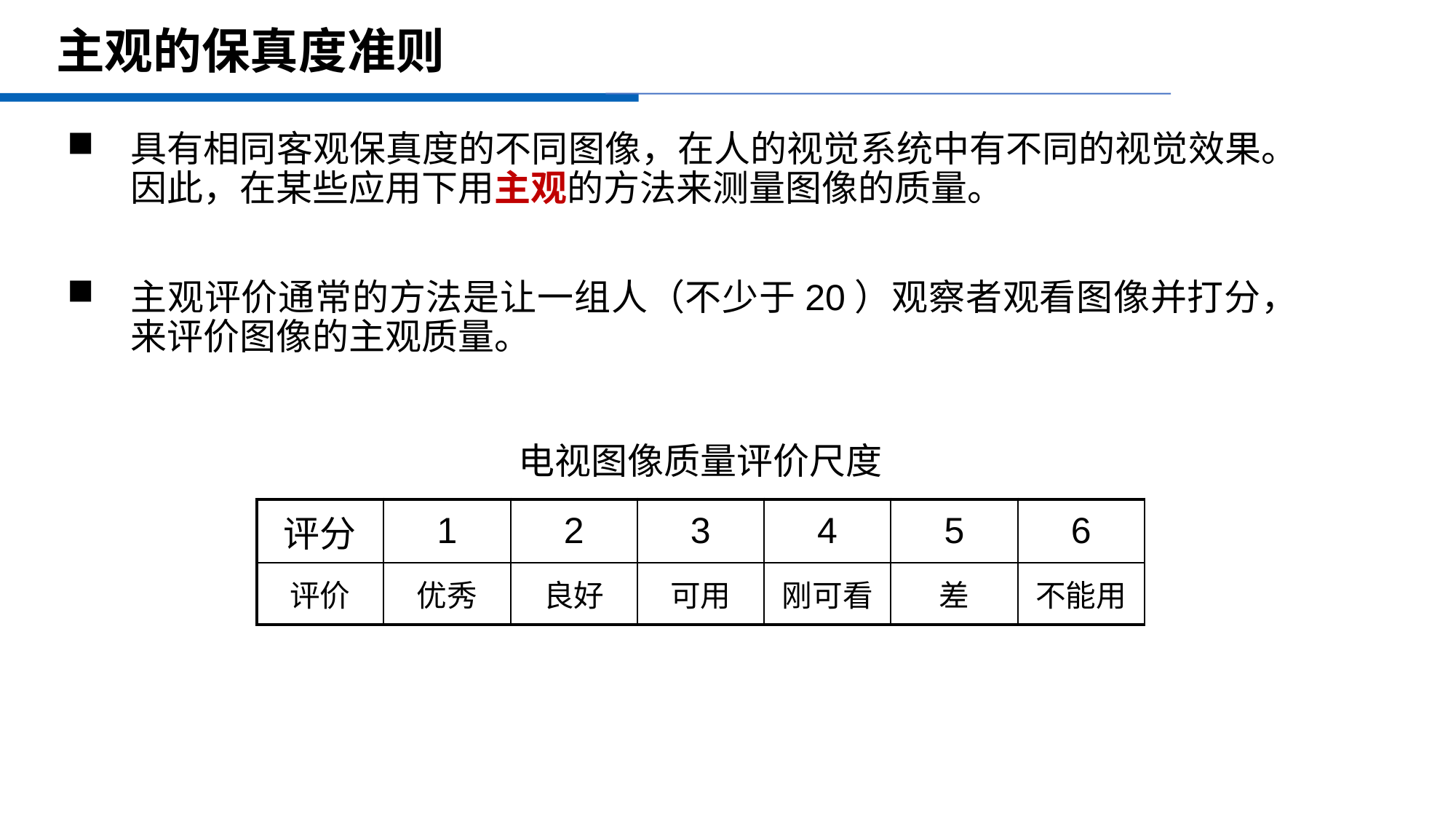

# 主观的保真度准则
具有相同客观保真度的不同图像，在人的视觉系统中有不同的视觉效果。因此，在某些应用下用主观的方法来测量图像的质量。

主观评价通常的方法是让一组人（不少于20）观察者观看图像并打分，来评价图像的主观质量。
电视图像质量评价尺度
| 评分 | 1 | 2 | 3 | 4 | 5 | 6 |
| --- | --- | --- | --- | --- | --- | --- |
| 评价 | 优秀 | 良好 | 可用 | 刚可看 | 差 | 不能用 |